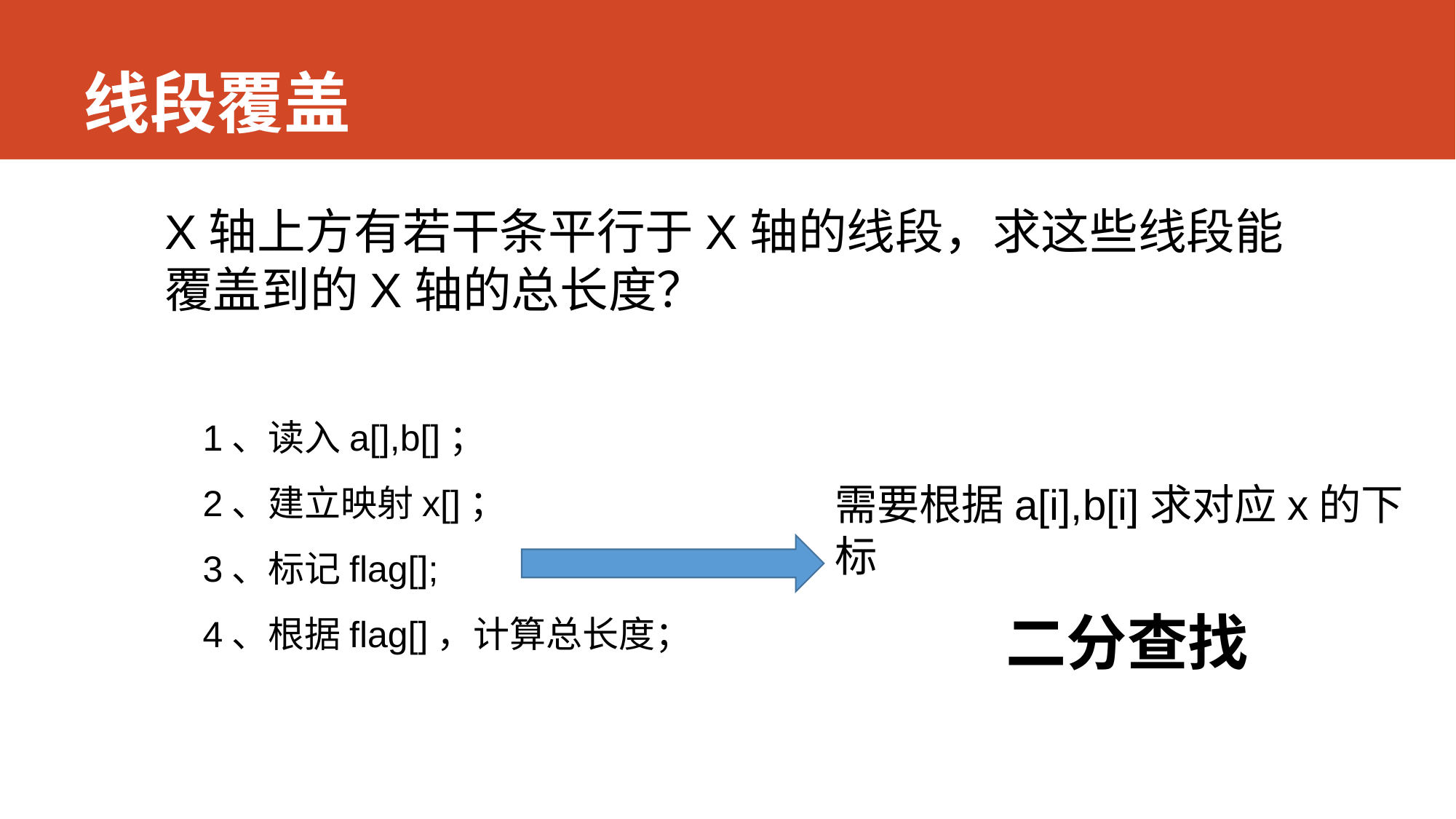

# 线段覆盖
X轴上方有若干条平行于X轴的线段，求这些线段能覆盖到的X轴的总长度？
1、读入a[],b[]；
2、建立映射x[]；
3、标记flag[];
4、根据flag[]，计算总长度；
需要根据a[i],b[i]求对应x的下标

二分查找